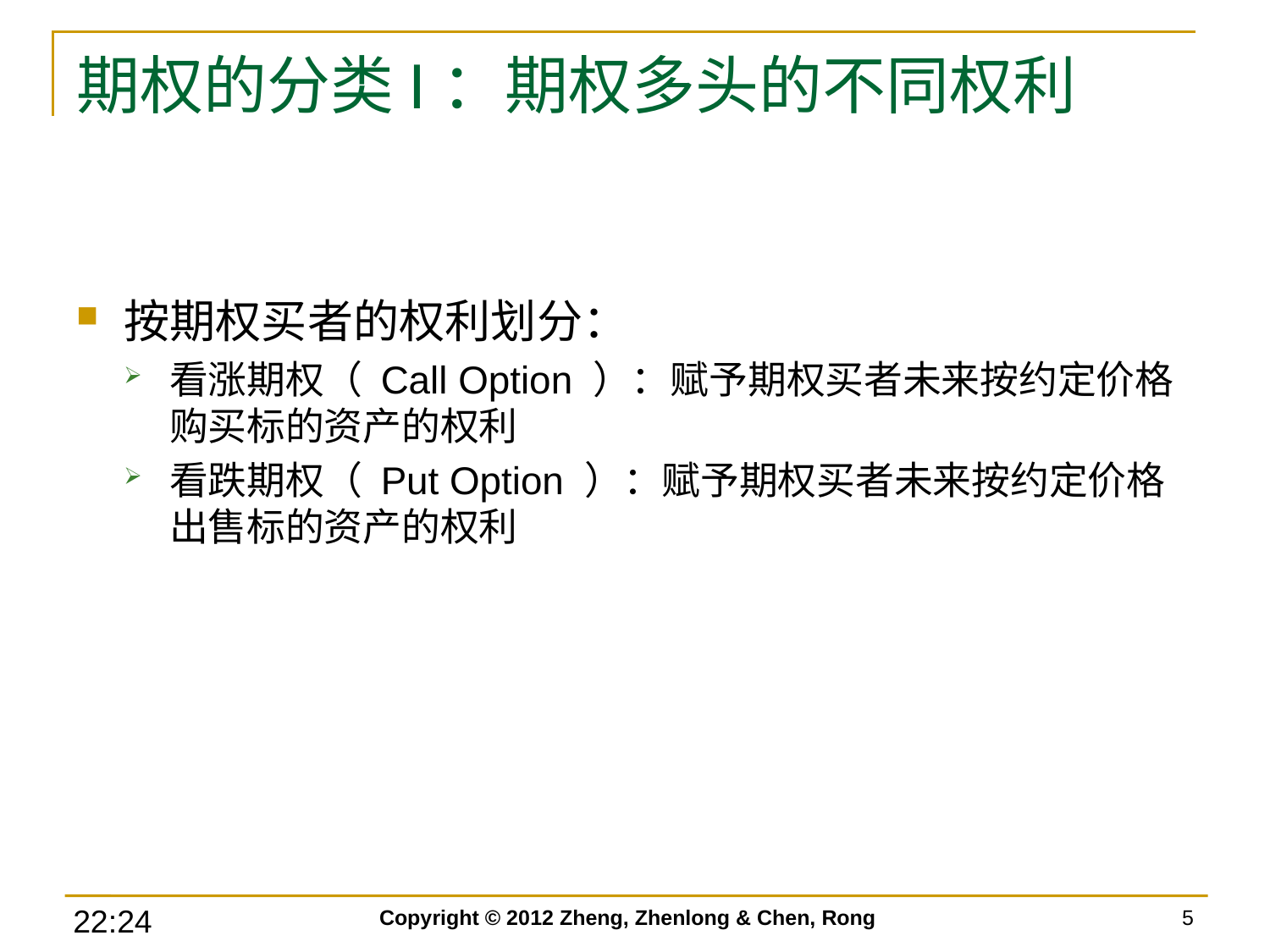

# 期权的分类I：期权多头的不同权利

按期权买者的权利划分：
看涨期权（ Call Option ）：赋予期权买者未来按约定价格购买标的资产的权利
看跌期权（ Put Option ）：赋予期权买者未来按约定价格出售标的资产的权利
Copyright © 2012 Zheng, Zhenlong & Chen, Rong
5